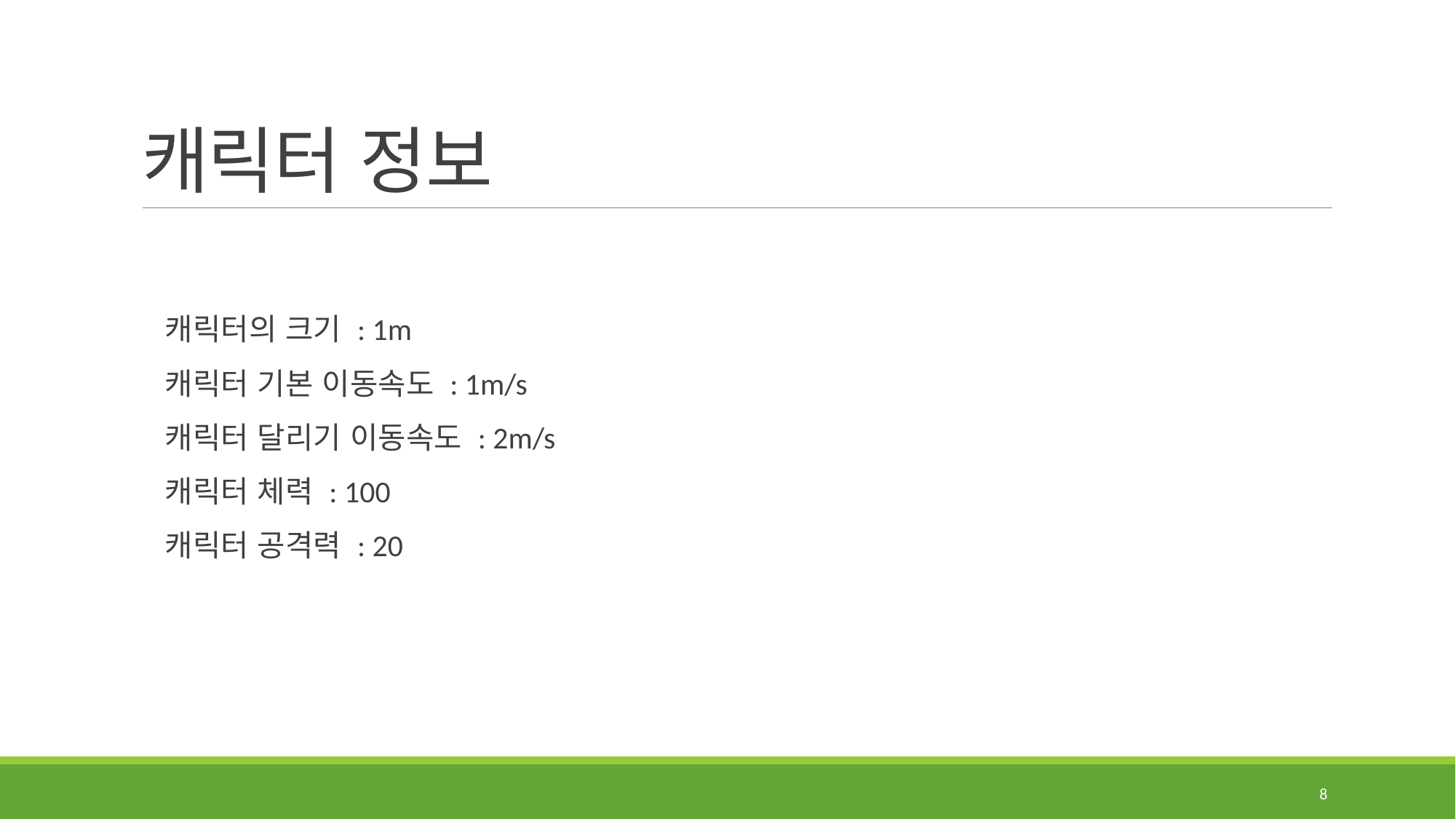

# 캐릭터 정보
캐릭터의 크기 : 1m
캐릭터 기본 이동속도 : 1m/s
캐릭터 달리기 이동속도 : 2m/s
캐릭터 체력 : 100
캐릭터 공격력 : 20
8